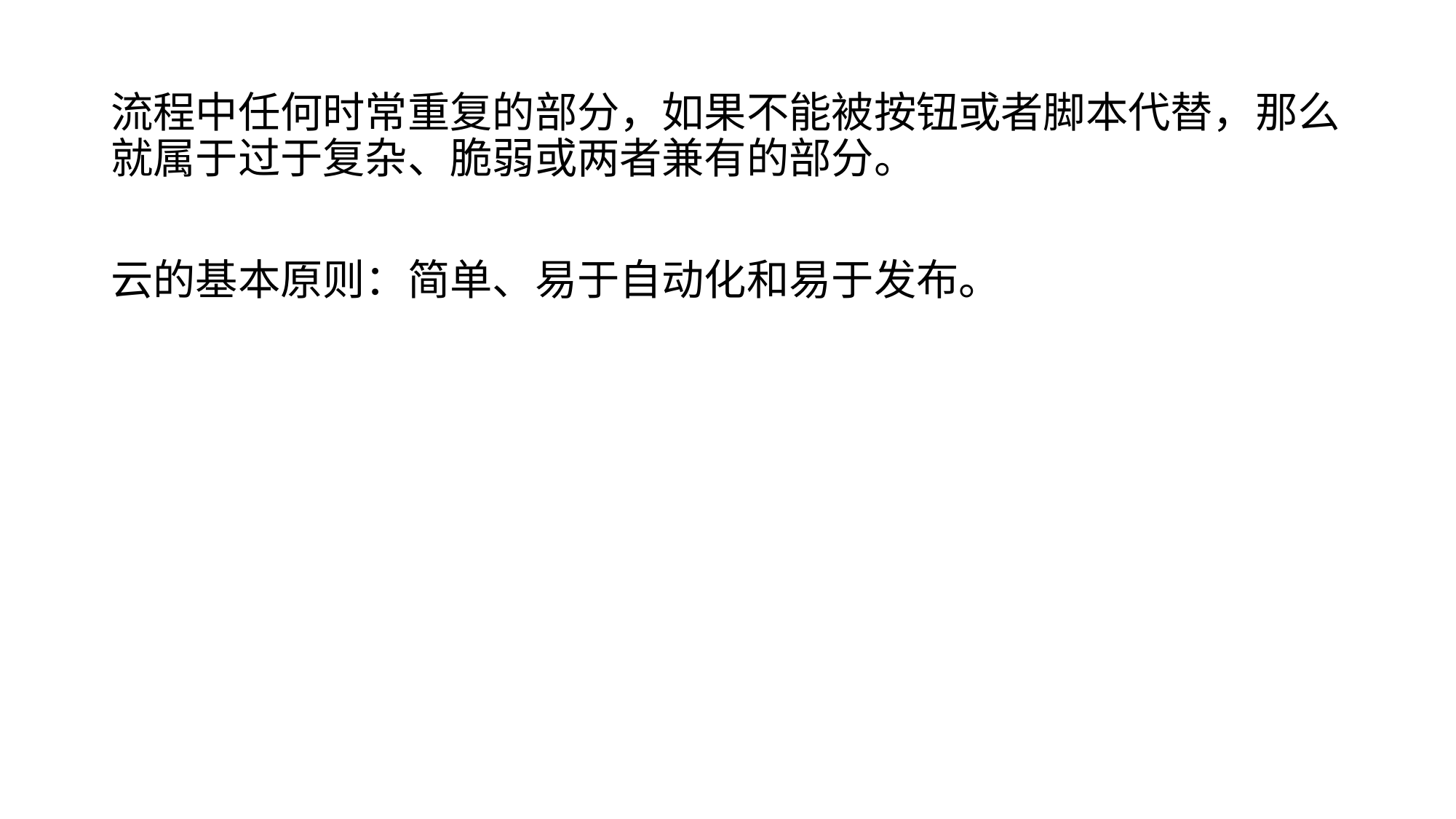

流程中任何时常重复的部分，如果不能被按钮或者脚本代替，那么就属于过于复杂、脆弱或两者兼有的部分。

云的基本原则：简单、易于自动化和易于发布。